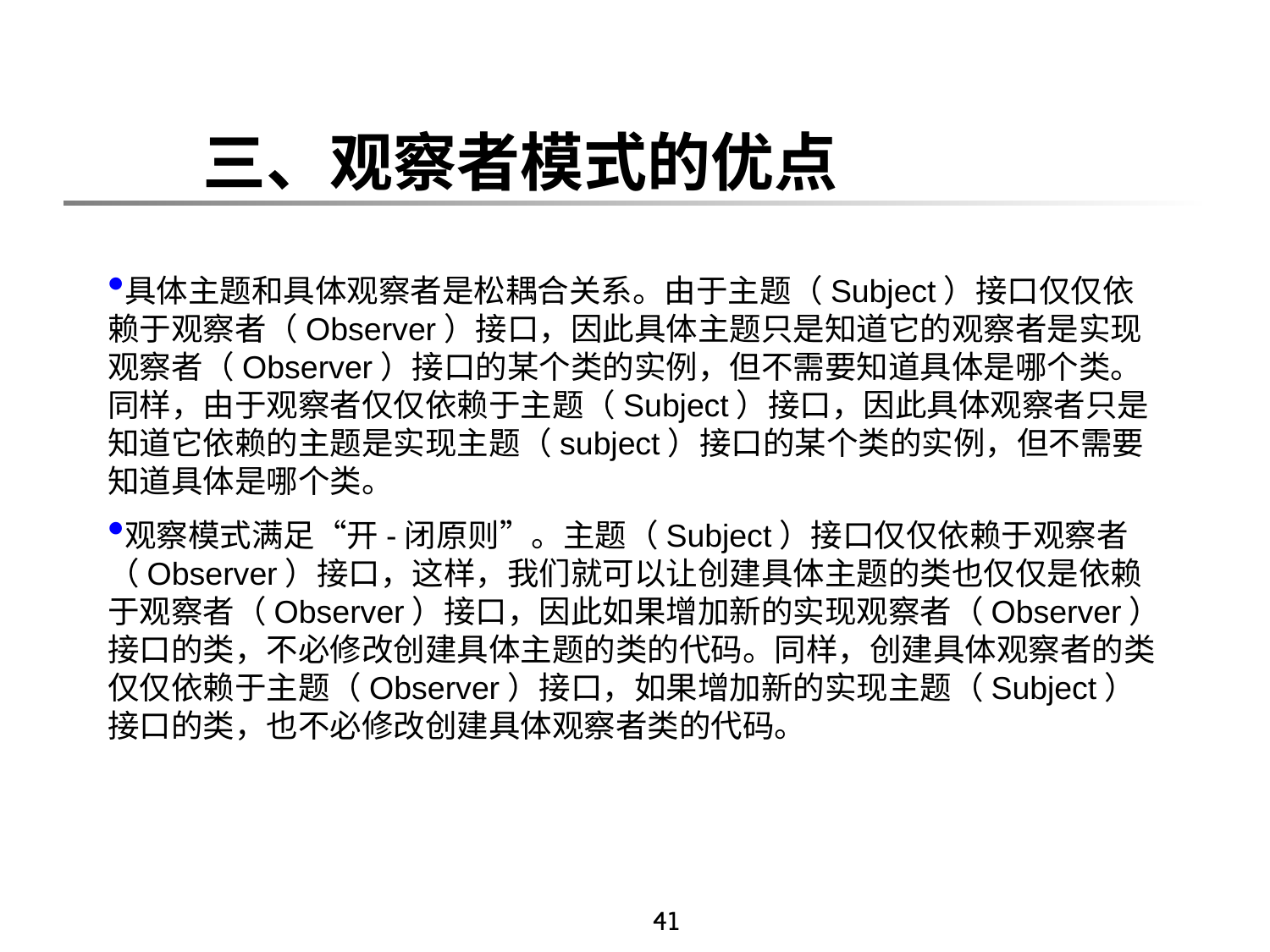

三、观察者模式的优点

具体主题和具体观察者是松耦合关系。由于主题（Subject）接口仅仅依赖于观察者（Observer）接口，因此具体主题只是知道它的观察者是实现观察者（Observer）接口的某个类的实例，但不需要知道具体是哪个类。同样，由于观察者仅仅依赖于主题（Subject）接口，因此具体观察者只是知道它依赖的主题是实现主题（subject）接口的某个类的实例，但不需要知道具体是哪个类。
观察模式满足“开-闭原则”。主题（Subject）接口仅仅依赖于观察者（Observer）接口，这样，我们就可以让创建具体主题的类也仅仅是依赖于观察者（Observer）接口，因此如果增加新的实现观察者（Observer）接口的类，不必修改创建具体主题的类的代码。同样，创建具体观察者的类仅仅依赖于主题（Observer）接口，如果增加新的实现主题（Subject）接口的类，也不必修改创建具体观察者类的代码。

41